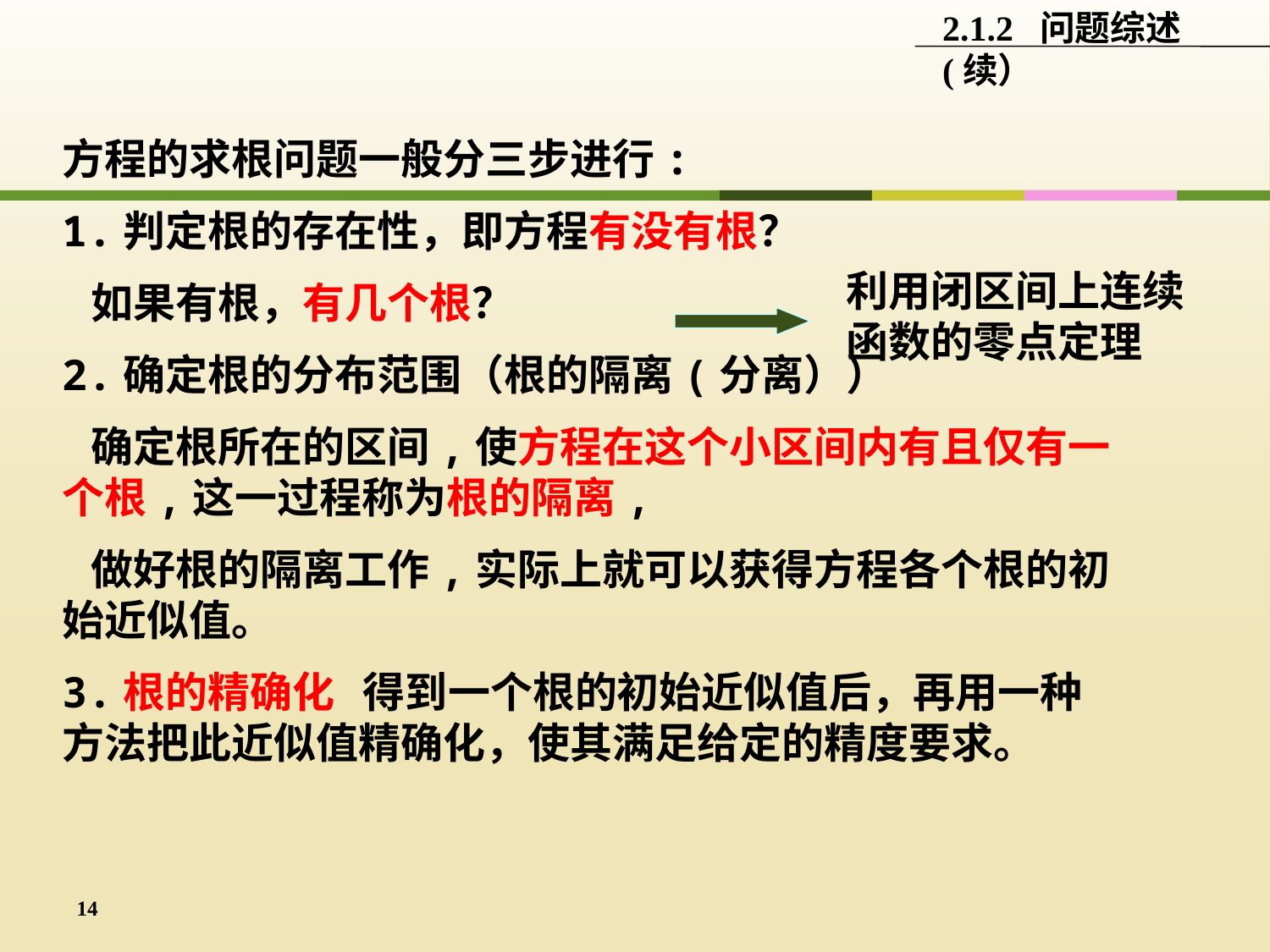

2.1.2  问题综述(续）

方程的求根问题一般分三步进行:
1.判定根的存在性，即方程有没有根？
  如果有根，有几个根？
2.确定根的分布范围（根的隔离(分离））
  确定根所在的区间,使方程在这个小区间内有且仅有一个根,这一过程称为根的隔离,
  做好根的隔离工作,实际上就可以获得方程各个根的初始近似值。
3.根的精确化   得到一个根的初始近似值后，再用一种方法把此近似值精确化，使其满足给定的精度要求。
利用闭区间上连续函数的零点定理

14